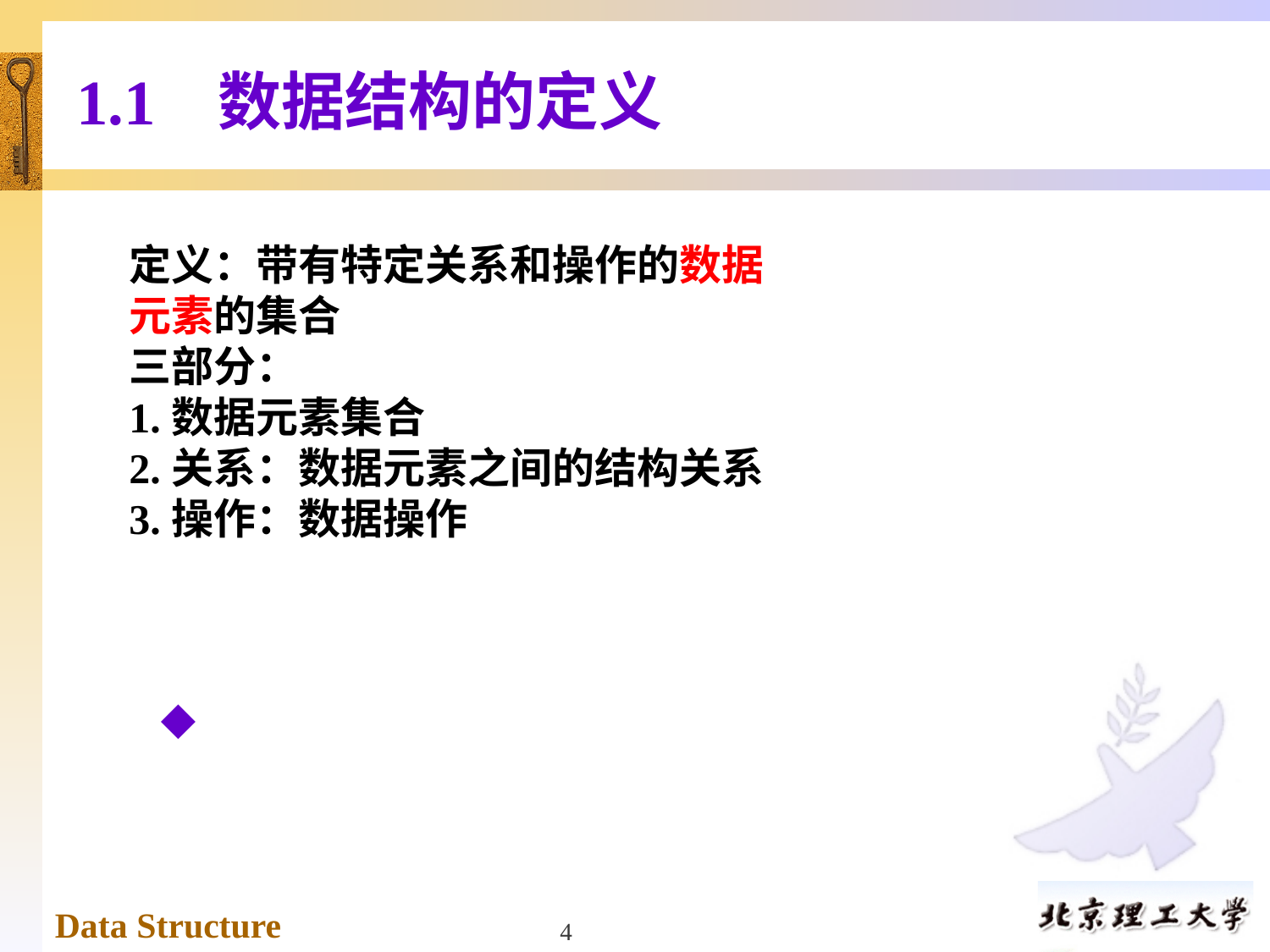

# 1.1   数据结构的定义
定义：带有特定关系和操作的数据元素的集合
三部分：
1.数据元素集合
2.关系：数据元素之间的结构关系
3.操作：数据操作

4